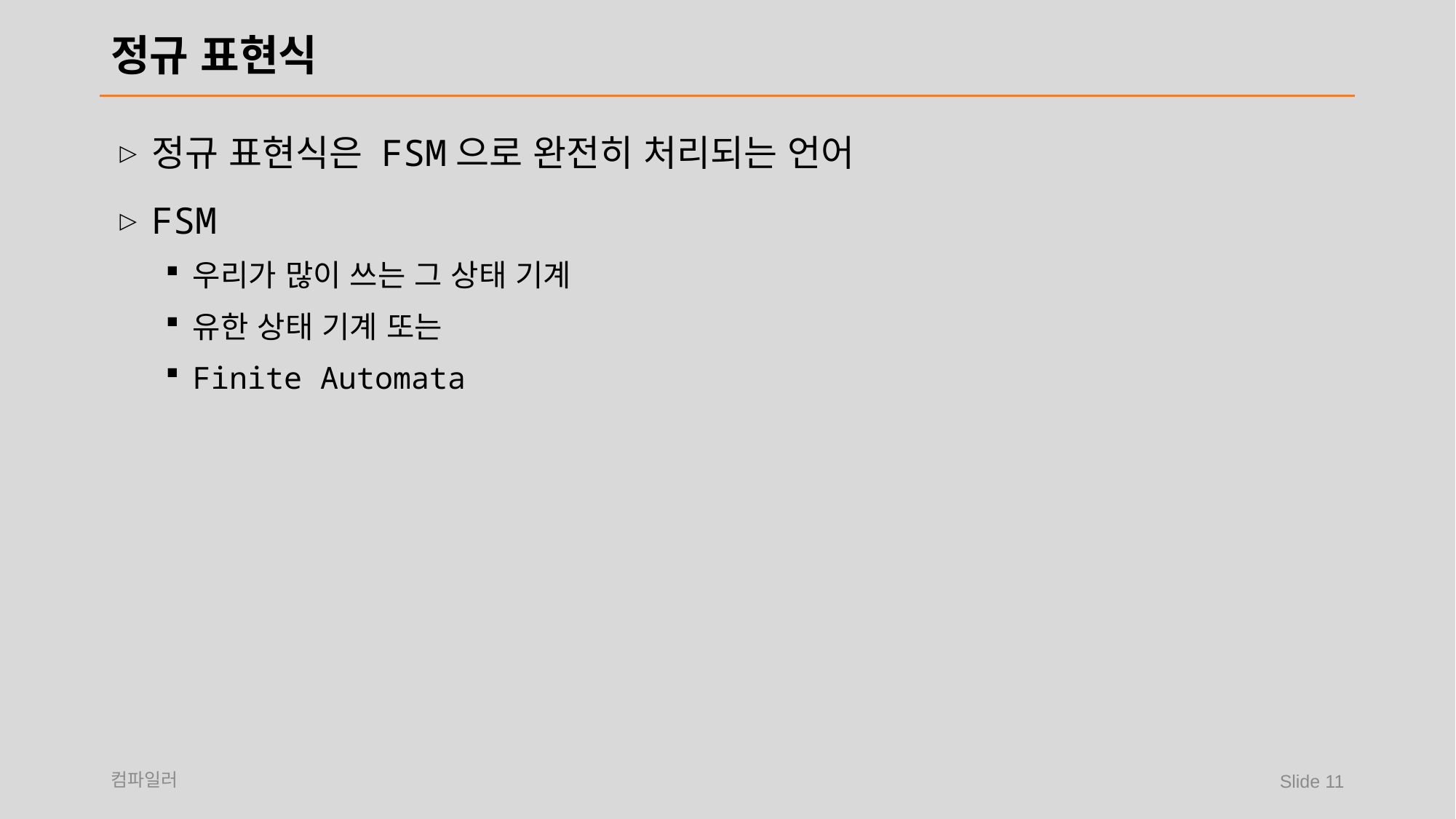

# 정규 표현식
정규 표현식은 FSM으로 완전히 처리되는 언어
FSM
우리가 많이 쓰는 그 상태 기계
유한 상태 기계 또는
Finite Automata
컴파일러
Slide 11